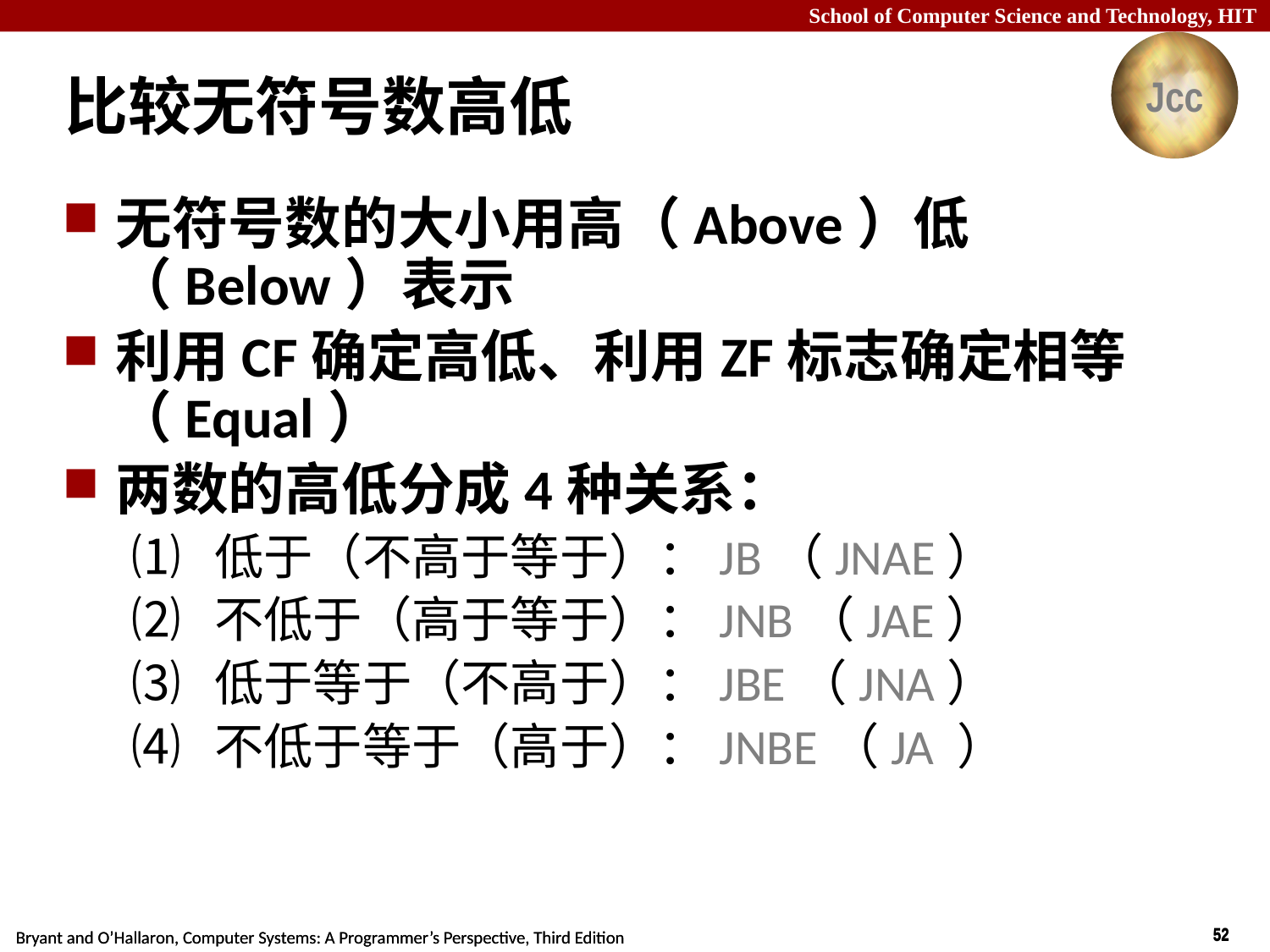

Jcc
# 比较无符号数高低
无符号数的大小用高（Above）低（Below）表示
利用CF确定高低、利用ZF标志确定相等（Equal）
两数的高低分成4种关系：
⑴  低于（不高于等于）：JB（JNAE）
⑵  不低于（高于等于）：JNB（JAE）
⑶  低于等于（不高于）：JBE（JNA）
⑷  不低于等于（高于）：JNBE（JA ）